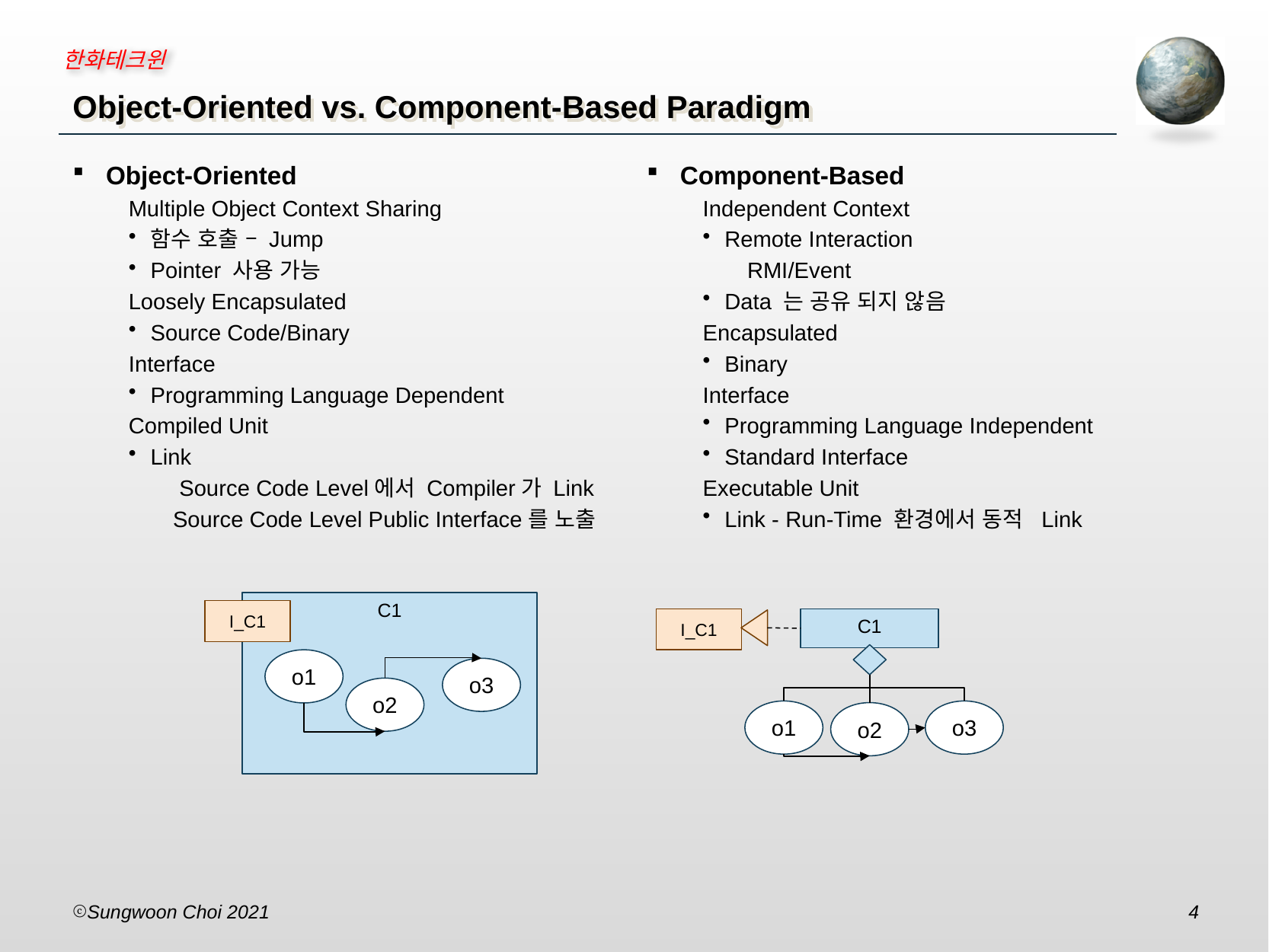

# Object-Oriented vs. Component-Based Paradigm
Component-Based
Independent Context
Remote Interaction
RMI/Event
Data 는 공유 되지 않음
Encapsulated
Binary
Interface
Programming Language Independent
Standard Interface
Executable Unit
Link - Run-Time 환경에서 동적  Link

Object-Oriented
Multiple Object Context Sharing
함수 호출 – Jump
Pointer 사용 가능
Loosely Encapsulated
Source Code/Binary
Interface
Programming Language Dependent
Compiled Unit
Link
 Source Code Level에서 Compiler가 Link
Source Code Level Public Interface를 노출

C1
I_C1
C1
I_C1

o1
o3
o2
o3
o1
o2
Sungwoon Choi 2021
4